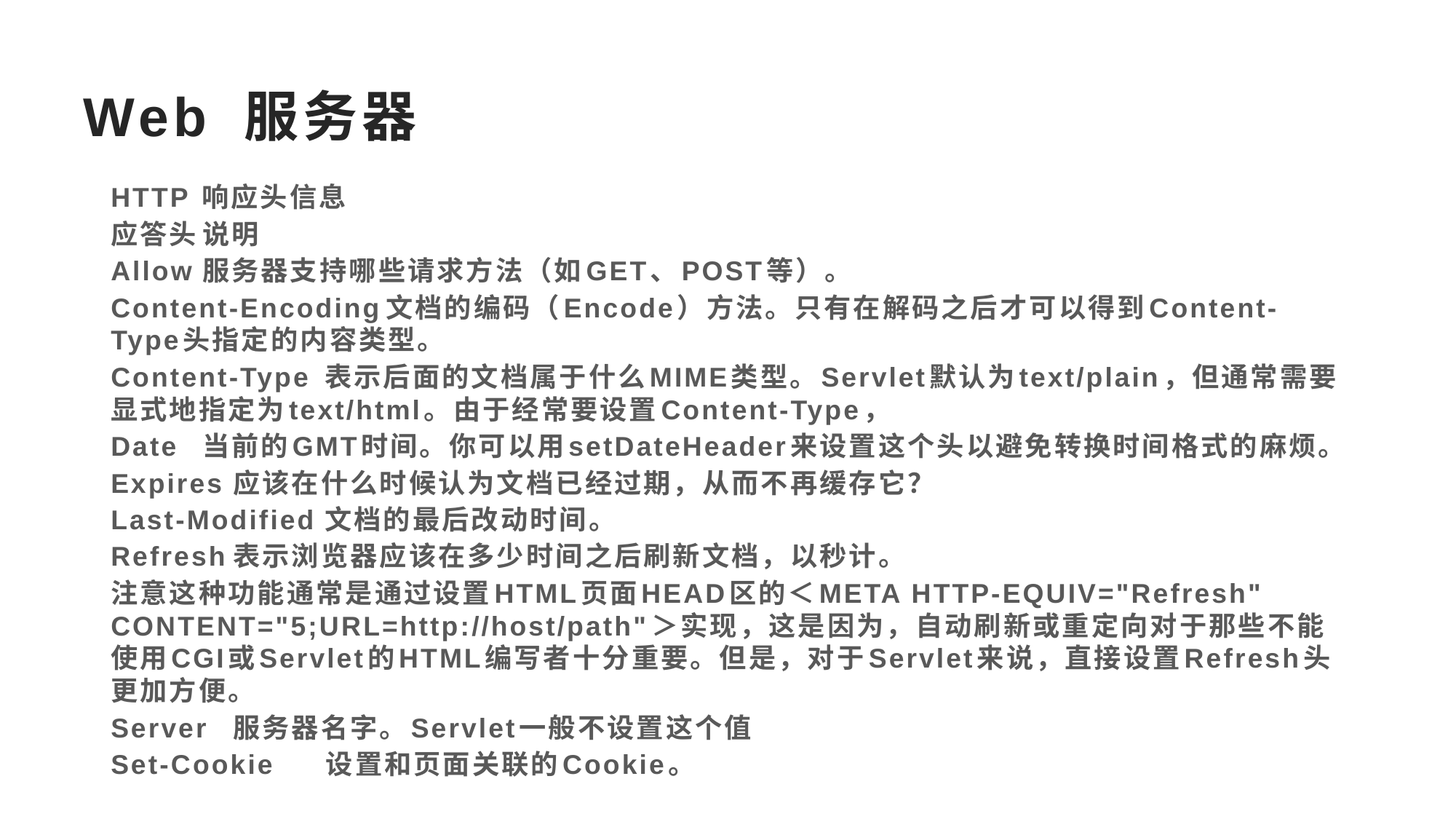

# Web 服务器
HTTP 响应头信息
应答头	说明
Allow	服务器支持哪些请求方法（如GET、POST等）。
Content-Encoding	文档的编码（Encode）方法。只有在解码之后才可以得到Content-Type头指定的内容类型。
Content-Type	表示后面的文档属于什么MIME类型。Servlet默认为text/plain，但通常需要显式地指定为text/html。由于经常要设置Content-Type，
Date	当前的GMT时间。你可以用setDateHeader来设置这个头以避免转换时间格式的麻烦。
Expires	应该在什么时候认为文档已经过期，从而不再缓存它？
Last-Modified	文档的最后改动时间。
Refresh	表示浏览器应该在多少时间之后刷新文档，以秒计。
注意这种功能通常是通过设置HTML页面HEAD区的＜META HTTP-EQUIV="Refresh" CONTENT="5;URL=http://host/path"＞实现，这是因为，自动刷新或重定向对于那些不能使用CGI或Servlet的HTML编写者十分重要。但是，对于Servlet来说，直接设置Refresh头更加方便。
Server	服务器名字。Servlet一般不设置这个值
Set-Cookie     设置和页面关联的Cookie。